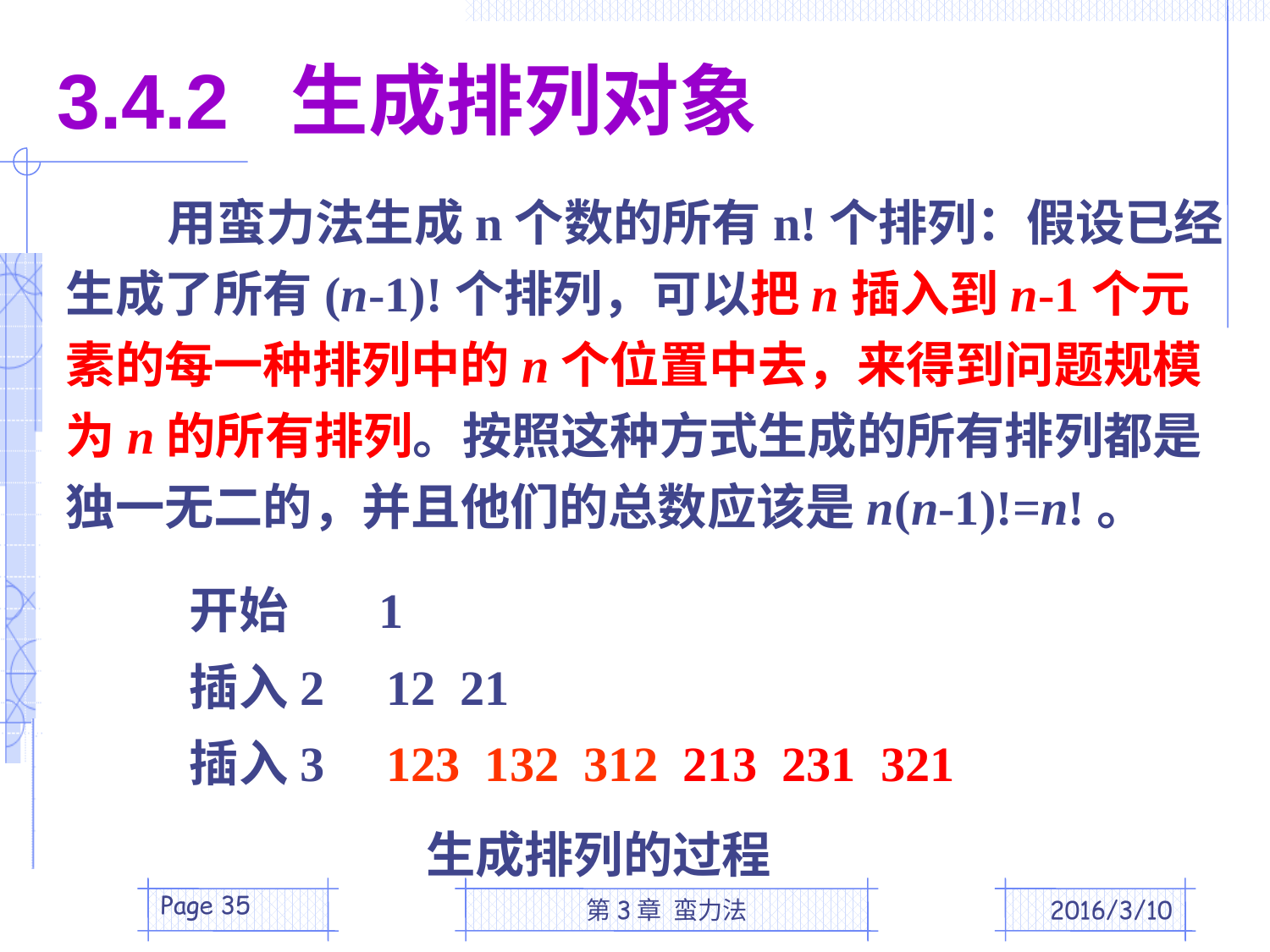

3.4.2  生成排列对象
        用蛮力法生成n个数的所有n!个排列：假设已经生成了所有(n-1)!个排列，可以把n插入到n-1个元素的每一种排列中的n个位置中去，来得到问题规模为n的所有排列。按照这种方式生成的所有排列都是独一无二的，并且他们的总数应该是n(n-1)!=n!。
开始       1
插入2     12  21
插入3     123  132  312  213  231  321
                    生成排列的过程
Page 35
第3章  蛮力法
2016/3/10